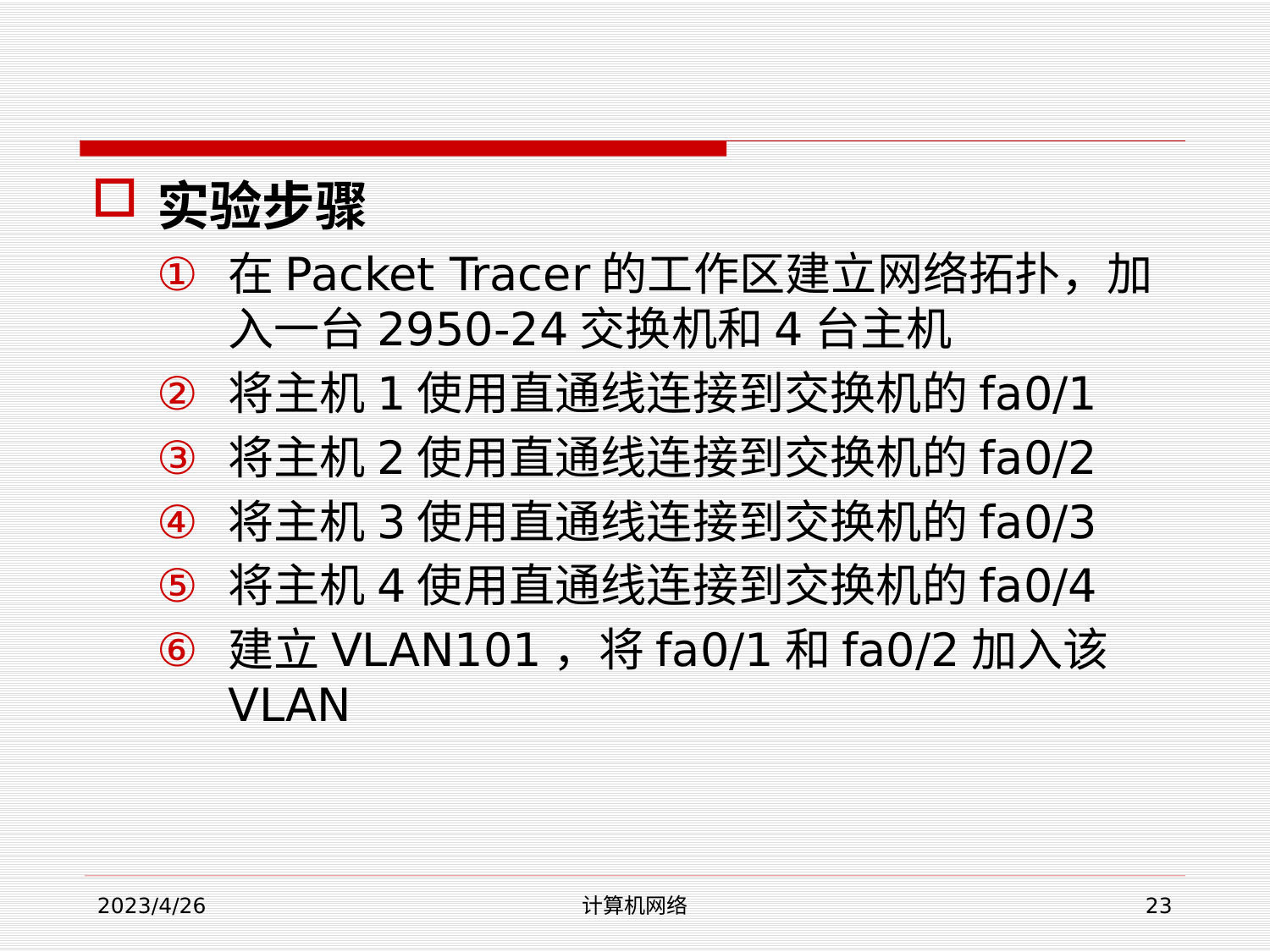

#
实验步骤
在Packet Tracer的工作区建立网络拓扑，加入一台2950-24交换机和4台主机
将主机1使用直通线连接到交换机的fa0/1
将主机2使用直通线连接到交换机的fa0/2
将主机3使用直通线连接到交换机的fa0/3
将主机4使用直通线连接到交换机的fa0/4
建立VLAN101，将fa0/1和fa0/2加入该VLAN

2023/4/26
计算机网络
23